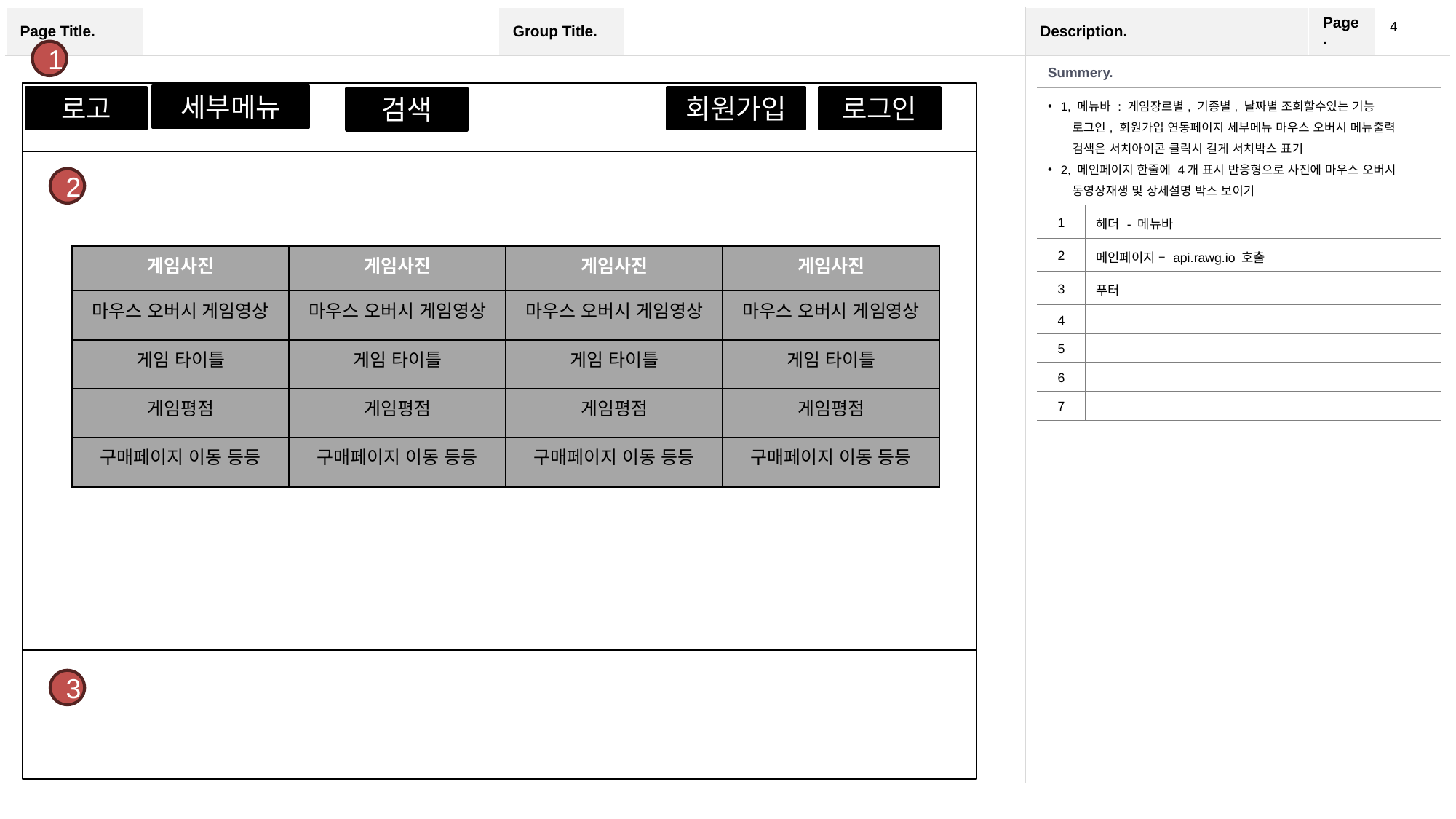

4

1
| Summery. |  |
| --- | --- |
| 1, 메뉴바 : 게임장르별, 기종별, 날짜별 조회할수있는 기능 로그인, 회원가입 연동페이지 세부메뉴 마우스 오버시 메뉴출력 검색은 서치아이콘 클릭시 길게 서치박스 표기 2, 메인페이지 한줄에 4개 표시 반응형으로 사진에 마우스 오버시 동영상재생 및 상세설명 박스 보이기 |  |
| 1 | 헤더 - 메뉴바 |
| 2 | 메인페이지 – api.rawg.io 호출 |
| 3 | 푸터 |
| 4 |  |
| 5 |  |
| 6 |  |
| 7 |  |

세부메뉴
로고
회원가입
로그인
검색

2
| 게임사진 | 게임사진 | 게임사진 | 게임사진 |
| --- | --- | --- | --- |
| 마우스 오버시 게임영상 | 마우스 오버시 게임영상 | 마우스 오버시 게임영상 | 마우스 오버시 게임영상 |
| 게임 타이틀 | 게임 타이틀 | 게임 타이틀 | 게임 타이틀 |
| 게임평점 | 게임평점 | 게임평점 | 게임평점 |
| 구매페이지 이동 등등 | 구매페이지 이동 등등 | 구매페이지 이동 등등 | 구매페이지 이동 등등 |
3